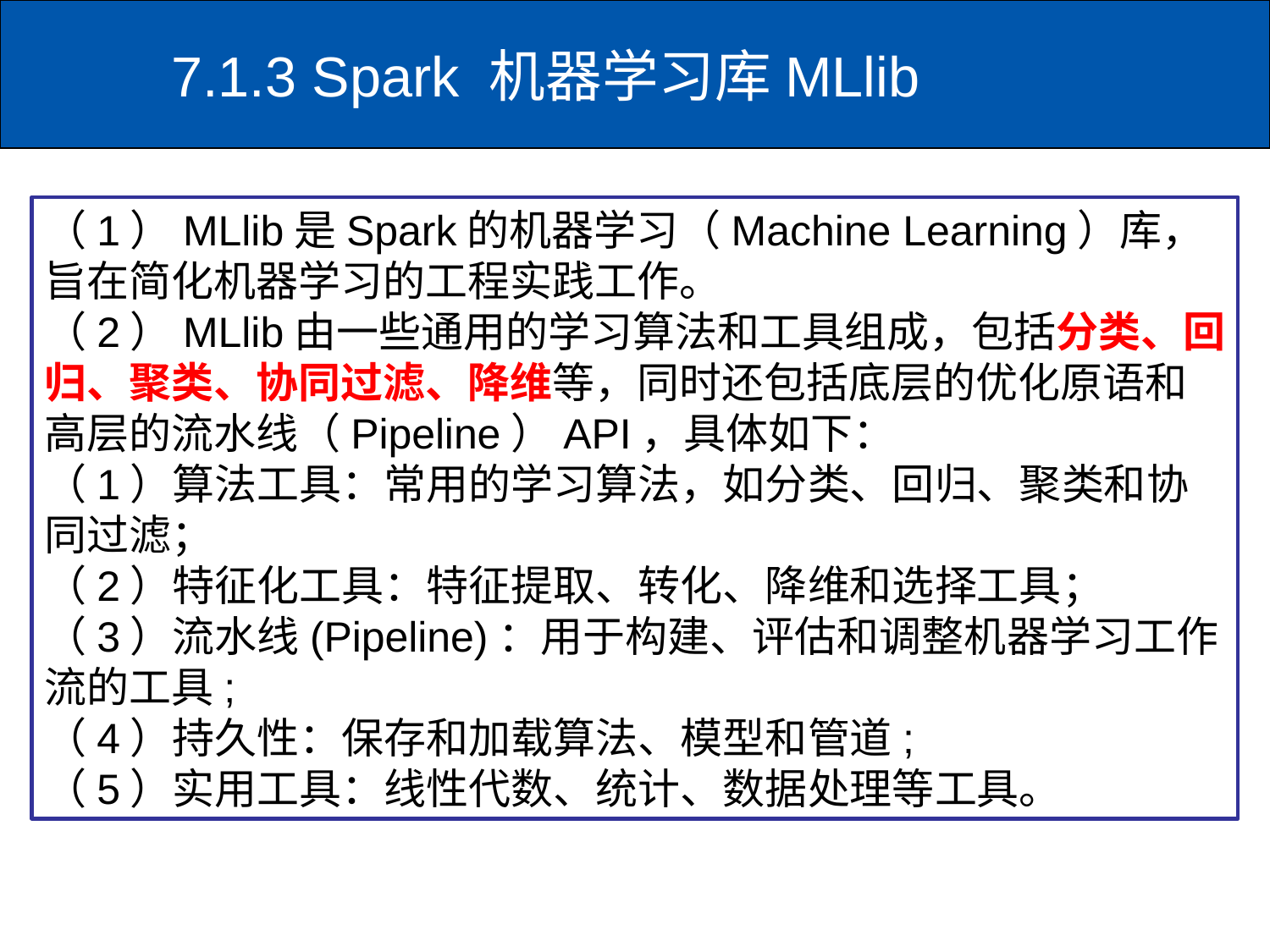

# 7.1.3 Spark 机器学习库MLlib
（1）MLlib是Spark的机器学习（Machine Learning）库，旨在简化机器学习的工程实践工作。
（2）MLlib由一些通用的学习算法和工具组成，包括分类、回归、聚类、协同过滤、降维等，同时还包括底层的优化原语和高层的流水线（Pipeline）API，具体如下：
（1）算法工具：常用的学习算法，如分类、回归、聚类和协同过滤；
（2）特征化工具：特征提取、转化、降维和选择工具；
（3）流水线(Pipeline)：用于构建、评估和调整机器学习工作流的工具;
（4）持久性：保存和加载算法、模型和管道;
（5）实用工具：线性代数、统计、数据处理等工具。